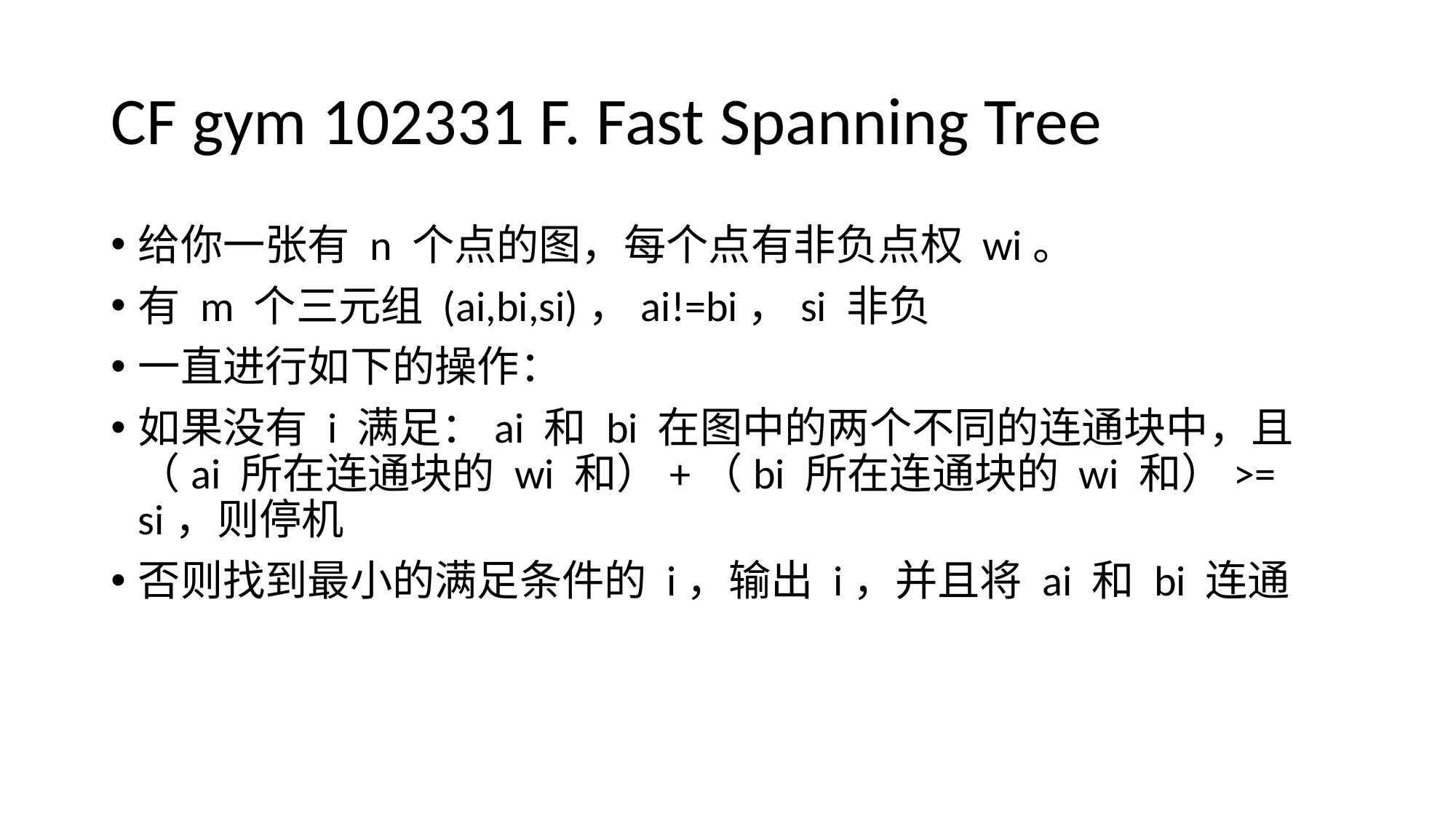

# CF gym 102331 F. Fast Spanning Tree
给你一张有 n 个点的图，每个点有非负点权 wi。
有 m 个三元组 (ai,bi,si)，ai!=bi，si 非负
一直进行如下的操作：
如果没有 i 满足：ai 和 bi 在图中的两个不同的连通块中，且（ai 所在连通块的 wi 和）+（bi 所在连通块的 wi 和）>= si，则停机
否则找到最小的满足条件的 i，输出 i，并且将 ai 和 bi 连通